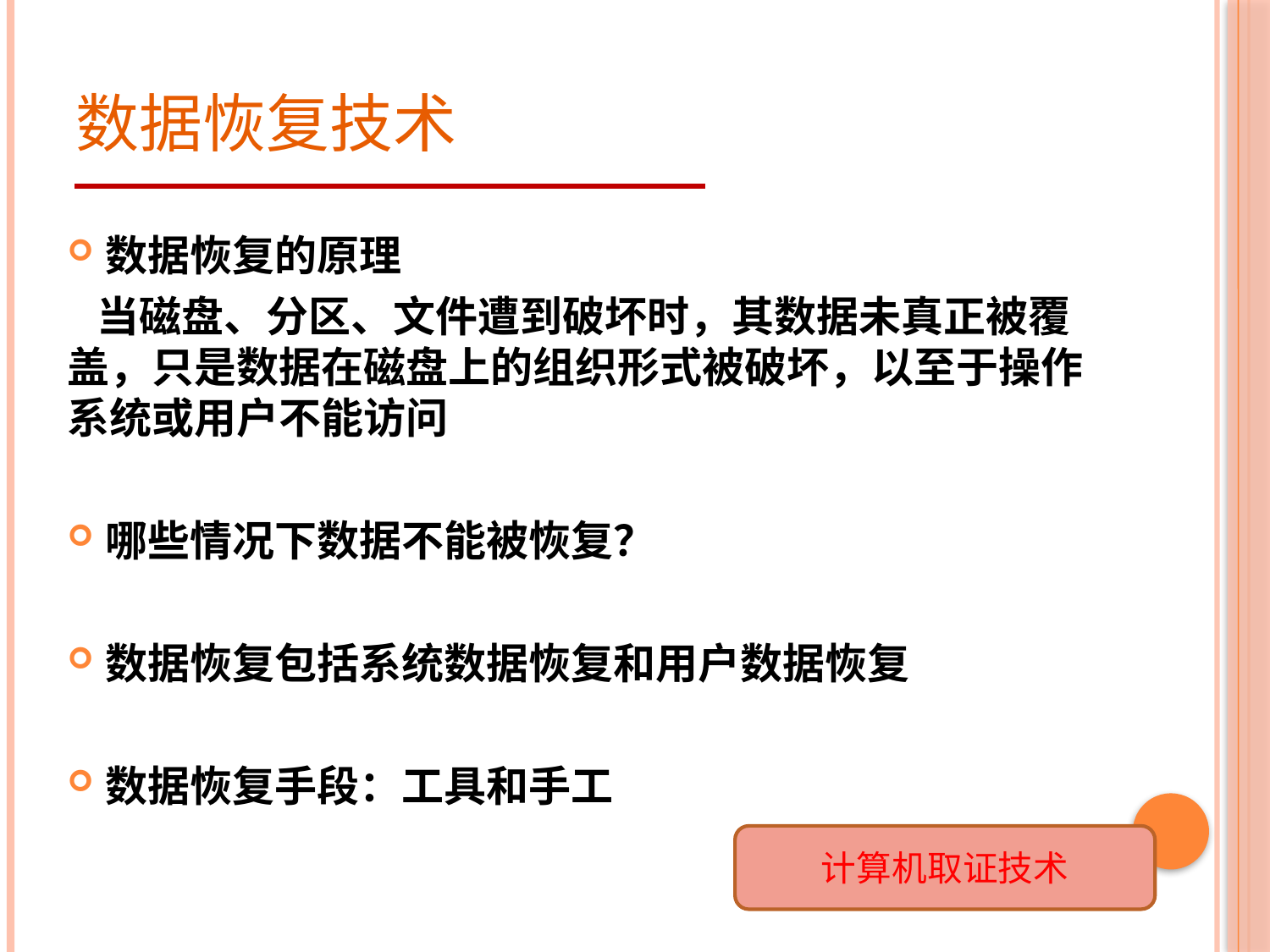

# 数据恢复技术
数据恢复的原理
  当磁盘、分区、文件遭到破坏时，其数据未真正被覆盖，只是数据在磁盘上的组织形式被破坏，以至于操作系统或用户不能访问

哪些情况下数据不能被恢复？

数据恢复包括系统数据恢复和用户数据恢复

数据恢复手段：工具和手工

计算机取证技术